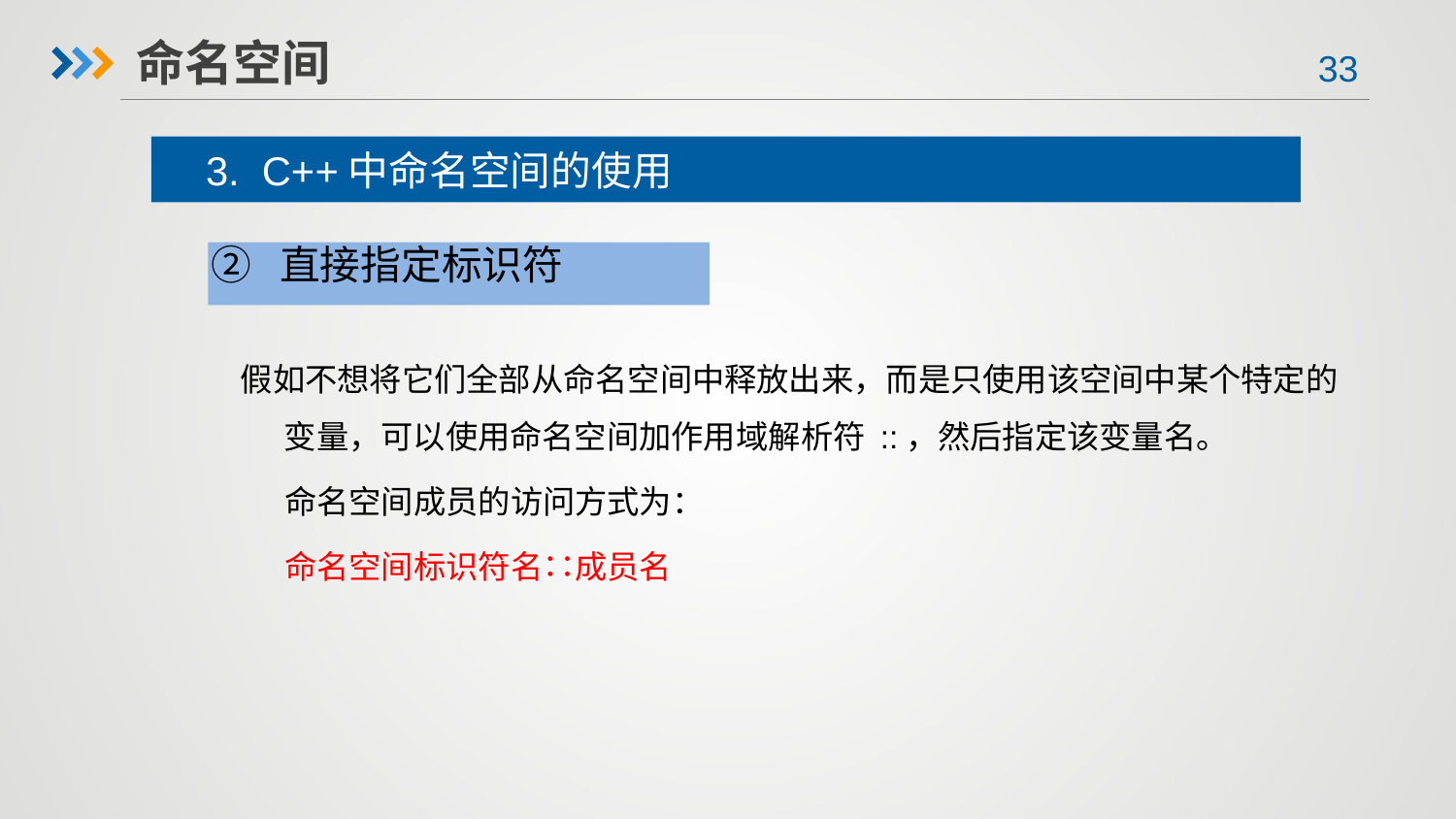

命名空间

3.  C++中命名空间的使用
②  直接指定标识符

假如不想将它们全部从命名空间中释放出来，而是只使用该空间中某个特定的变量，可以使用命名空间加作用域解析符 ::，然后指定该变量名。
     命名空间成员的访问方式为：
     命名空间标识符名∷成员名